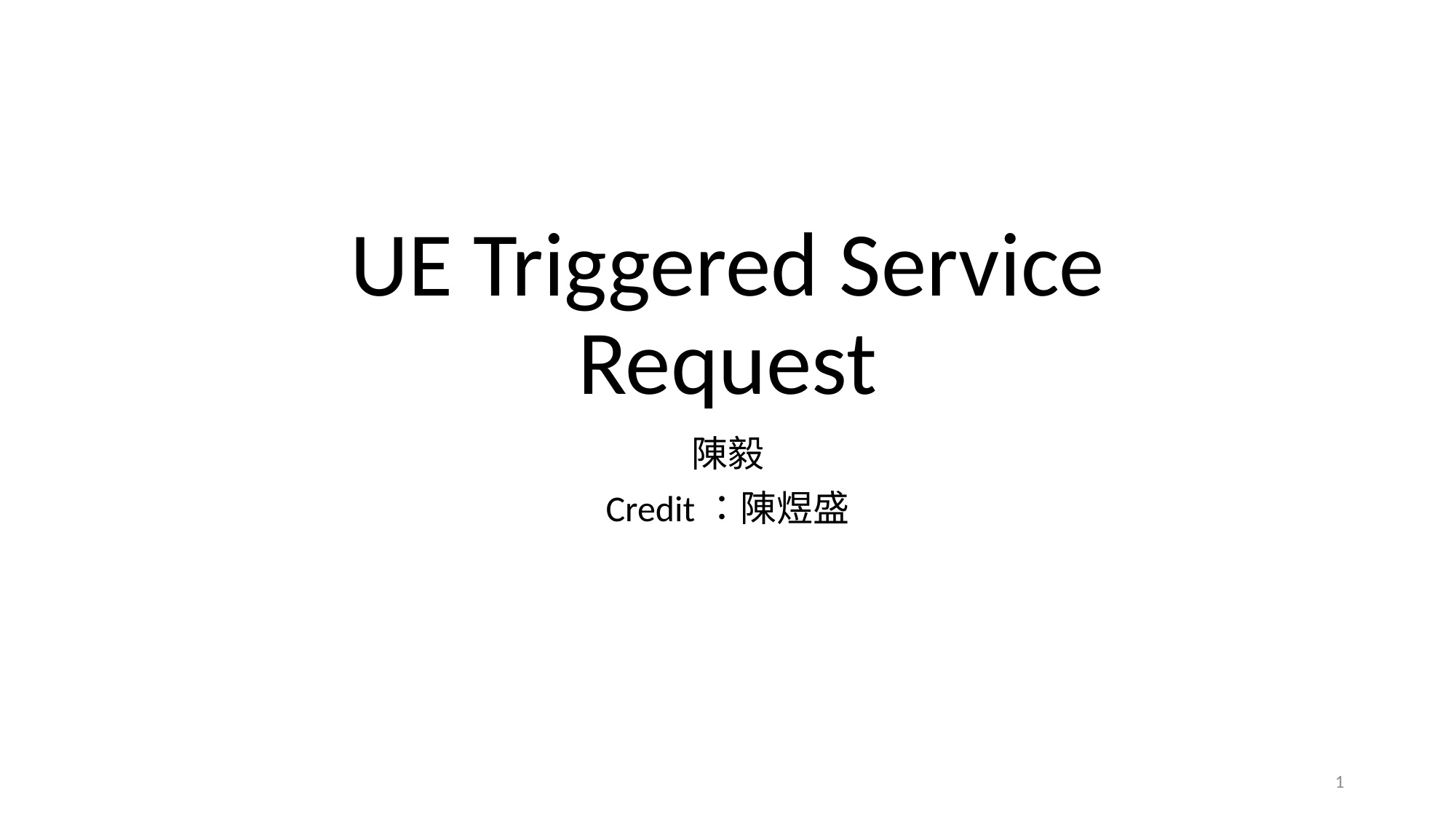

# UE Triggered Service Request
陳毅
Credit：陳煜盛
1